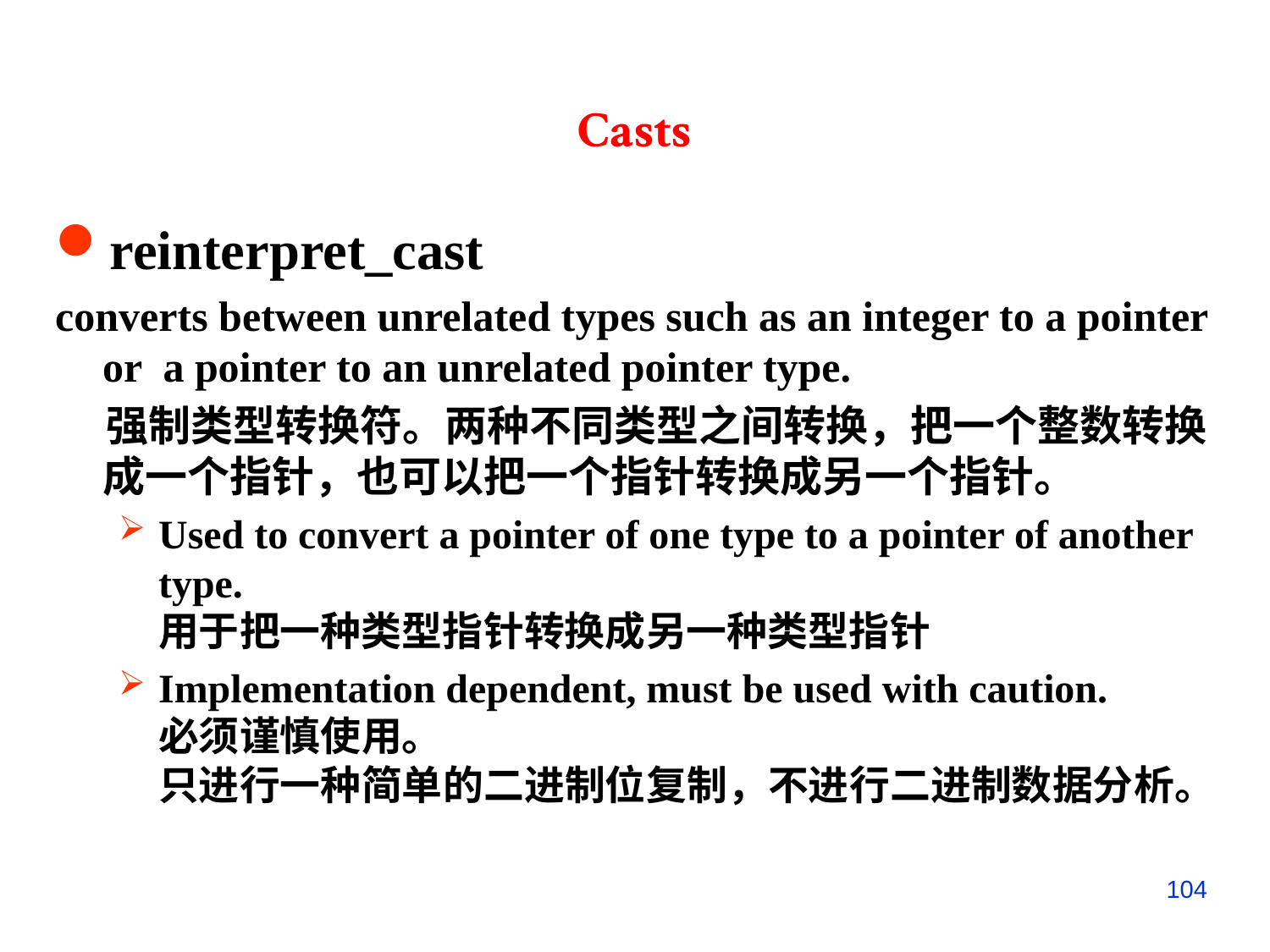

Casts
reinterpret_cast
converts between unrelated types such as an integer to a pointer or  a pointer to an unrelated pointer type.
      强制类型转换符。两种不同类型之间转换，把一个整数转换成一个指针，也可以把一个指针转换成另一个指针。
Used to convert a pointer of one type to a pointer of another type.
用于把一种类型指针转换成另一种类型指针
Implementation dependent, must be used with caution.
必须谨慎使用。
只进行一种简单的二进制位复制，不进行二进制数据分析。
104